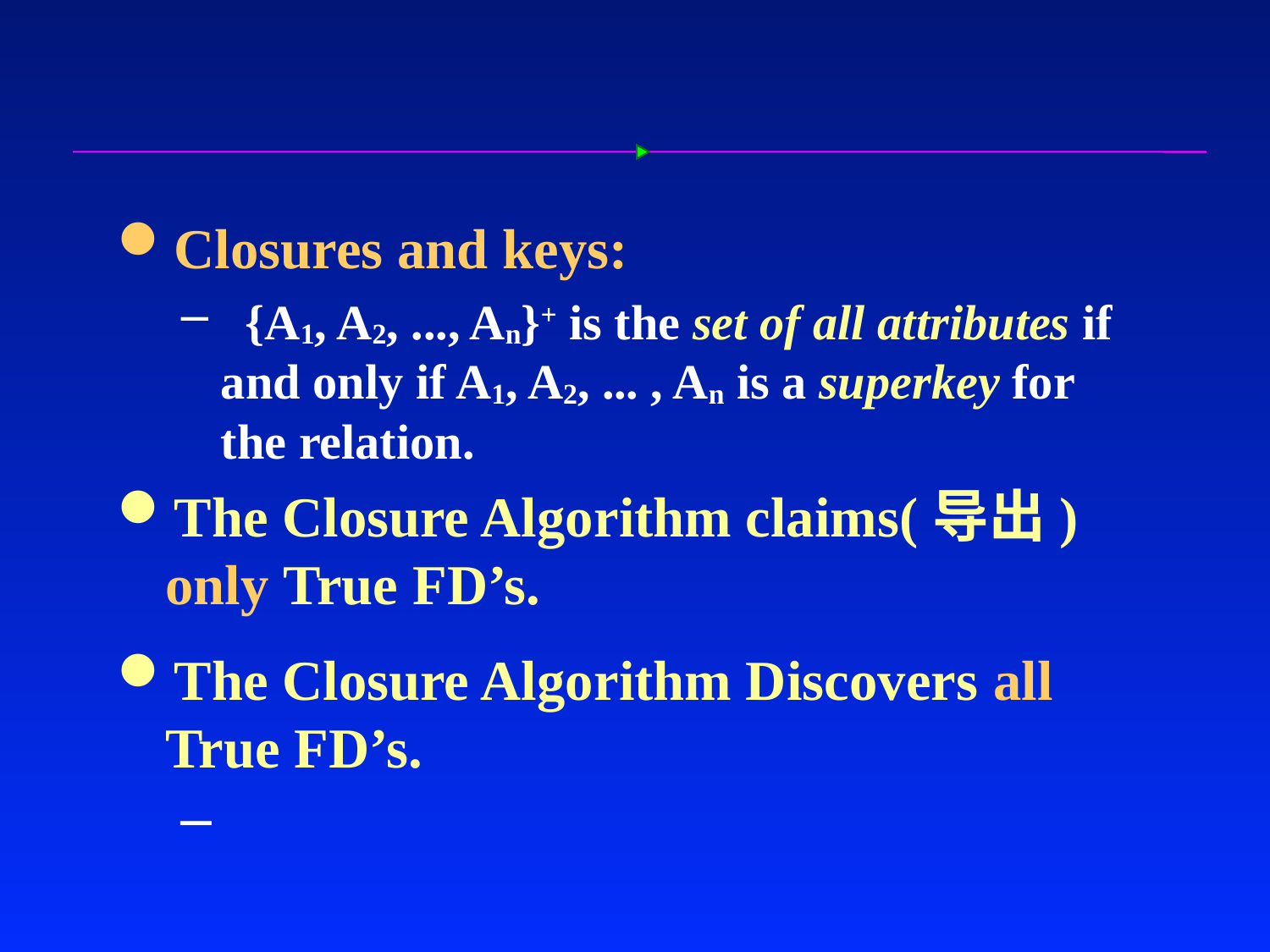

#

Closures and keys:
  {A1, A2, ..., An}+ is the set of all attributes if and only if A1, A2, ... , An is a superkey for the relation.
The Closure Algorithm claims(导出) only True FD’s.
The Closure Algorithm Discovers all True FD’s.